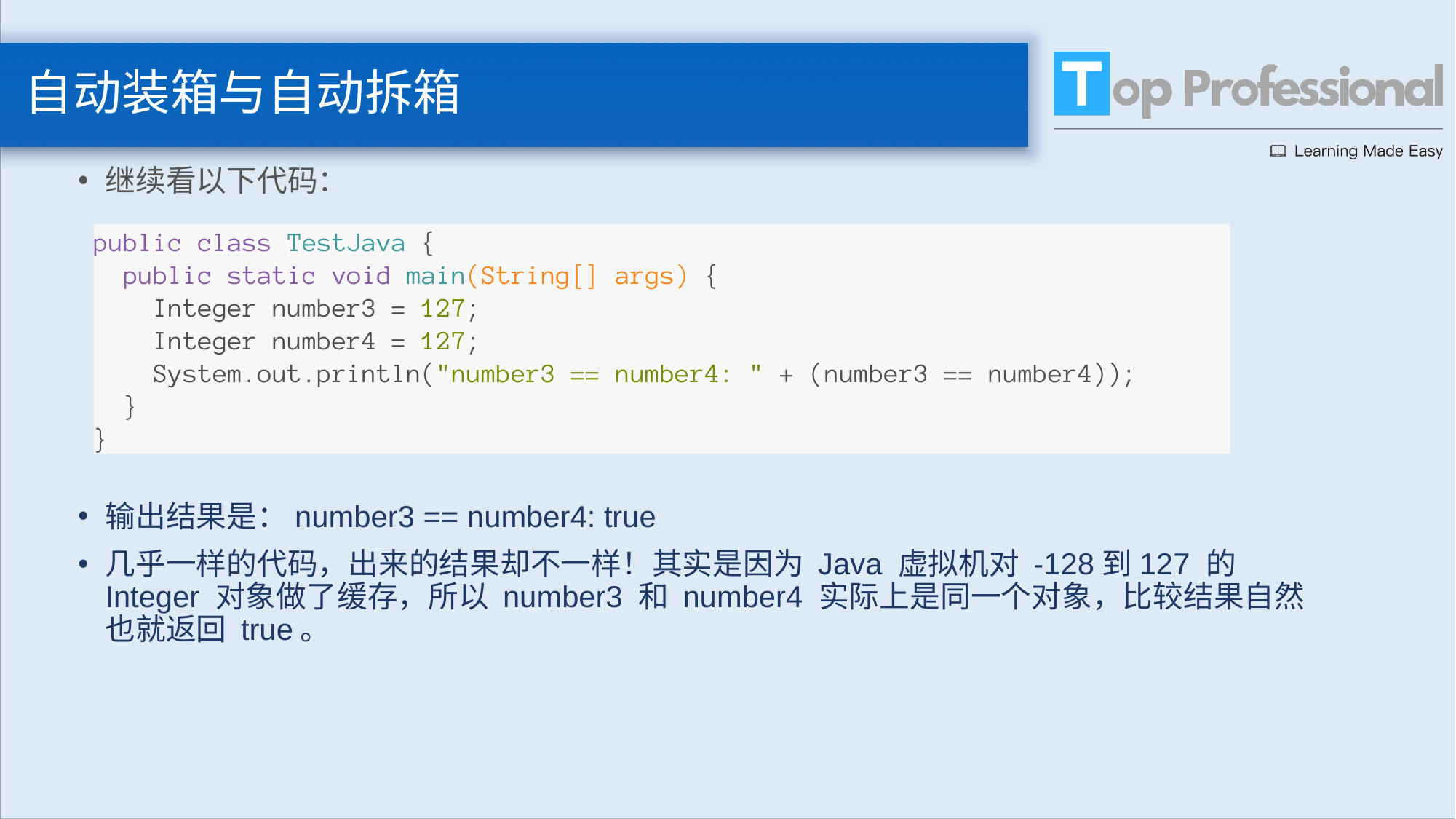

# 自动装箱与自动拆箱
继续看以下代码：

输出结果是：number3 == number4: true
几乎一样的代码，出来的结果却不一样！其实是因为 Java 虚拟机对 -128到127 的 Integer 对象做了缓存，所以 number3 和 number4 实际上是同一个对象，比较结果自然也就返回 true。
public class TestJava {
  public static void main(String[] args) {
    Integer number3 = 127;
    Integer number4 = 127;
    System.out.println("number3 == number4: " + (number3 == number4));
  }
}